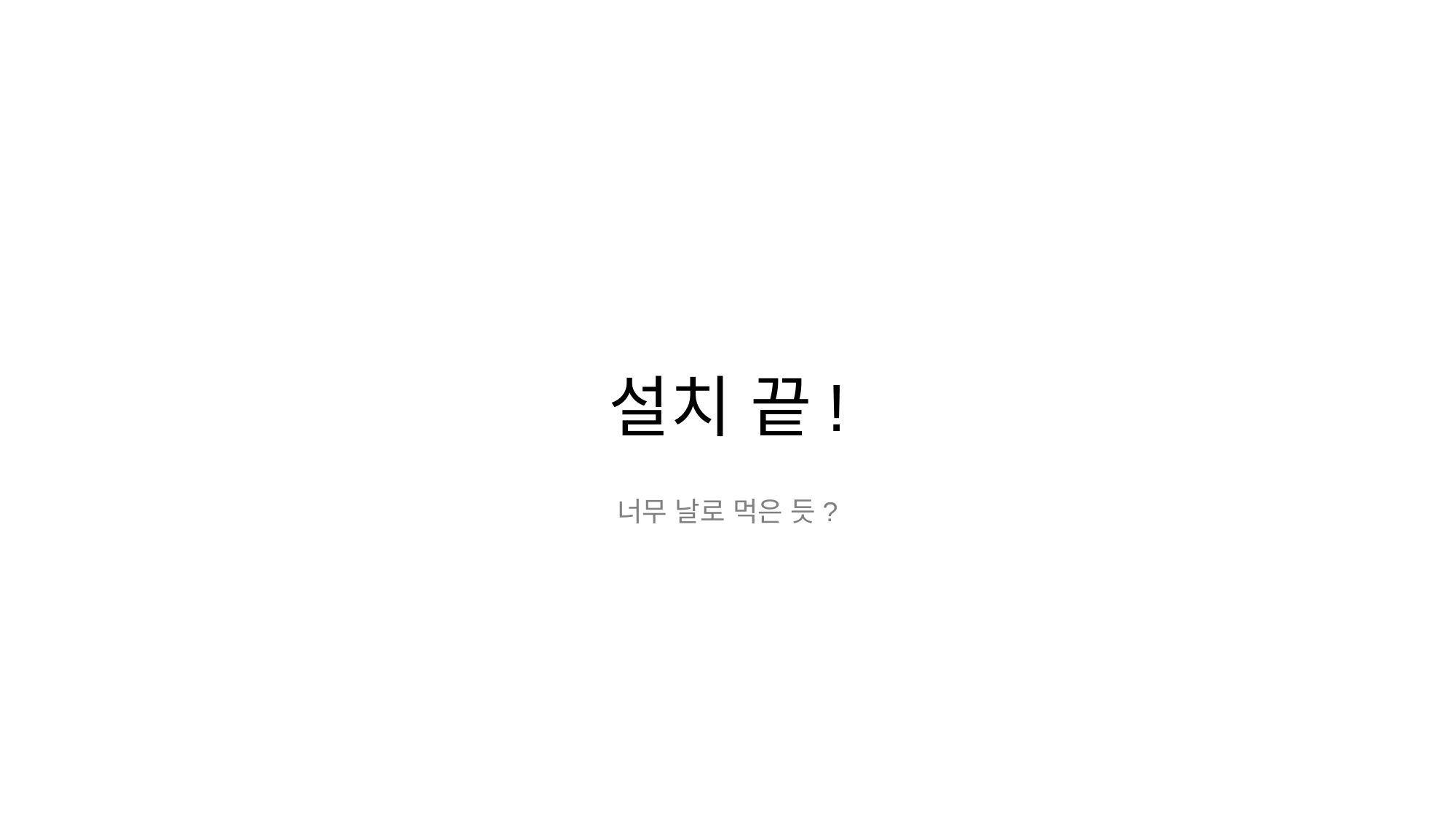

# 설치 끝!
너무 날로 먹은 듯?